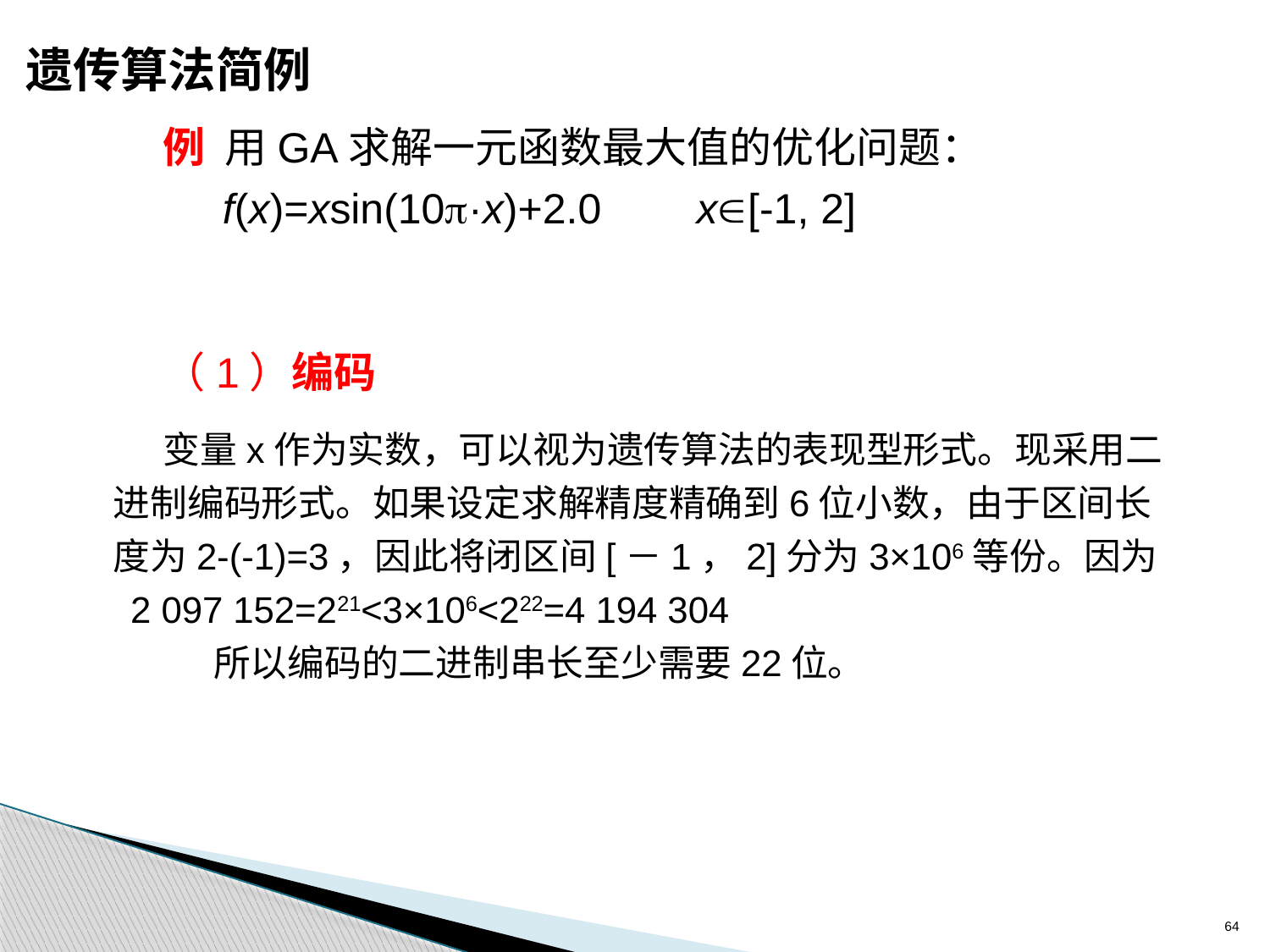

64
遗传算法简例
例  用GA求解一元函数最大值的优化问题：
     f(x)=xsin(10π·x)+2.0        x∈[-1, 2]

（1）编码
变量x作为实数，可以视为遗传算法的表现型形式。现采用二进制编码形式。如果设定求解精度精确到6位小数，由于区间长度为2-(-1)=3，因此将闭区间[－1，2]分为3×106等份。因为     2 097 152=221<3×106<222=4 194 304
     所以编码的二进制串长至少需要22位。